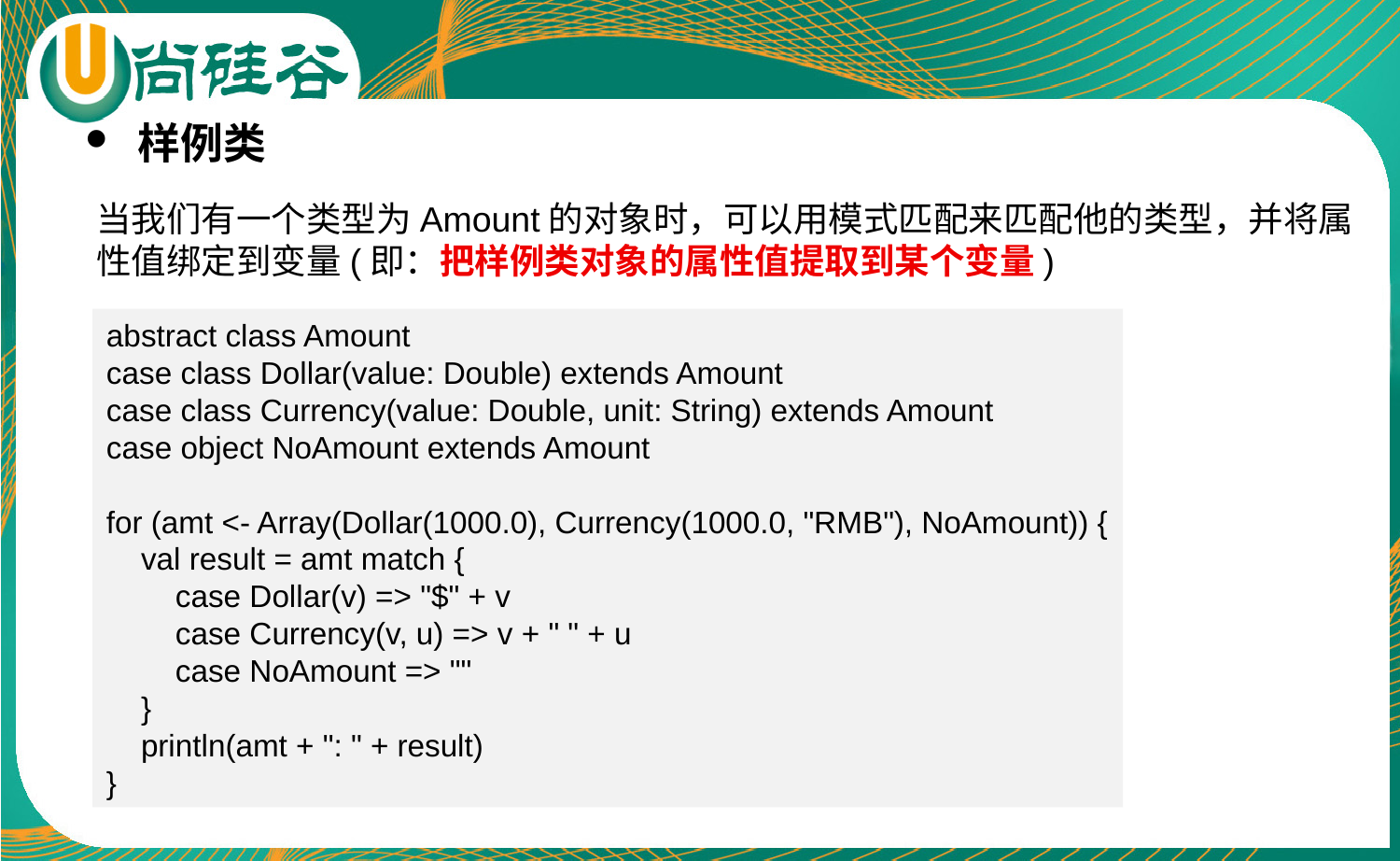

样例类

当我们有一个类型为Amount的对象时，可以用模式匹配来匹配他的类型，并将属性值绑定到变量(即：把样例类对象的属性值提取到某个变量)

abstract class Amount
case class Dollar(value: Double) extends Amount
case class Currency(value: Double, unit: String) extends Amount
case object NoAmount extends Amount

for (amt <- Array(Dollar(1000.0), Currency(1000.0, "RMB"), NoAmount)) {
    val result = amt match {
        case Dollar(v) => "$" + v
        case Currency(v, u) => v + " " + u
        case NoAmount => ""
    }
    println(amt + ": " + result)
}